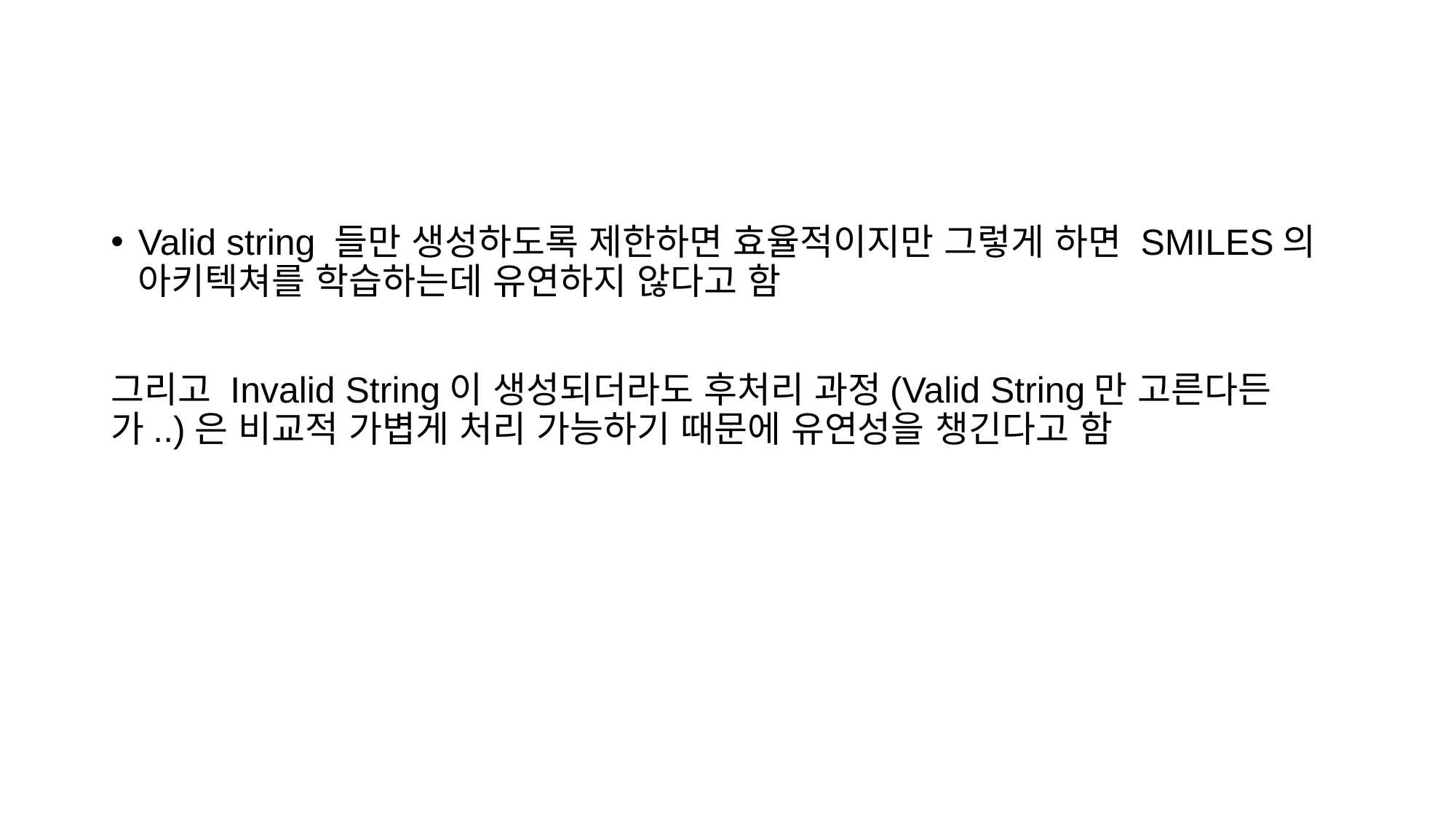

#
Valid string 들만 생성하도록 제한하면 효율적이지만 그렇게 하면 SMILES의 아키텍쳐를 학습하는데 유연하지 않다고 함

그리고 Invalid String이 생성되더라도 후처리 과정(Valid String만 고른다든가..)은 비교적 가볍게 처리 가능하기 때문에 유연성을 챙긴다고 함